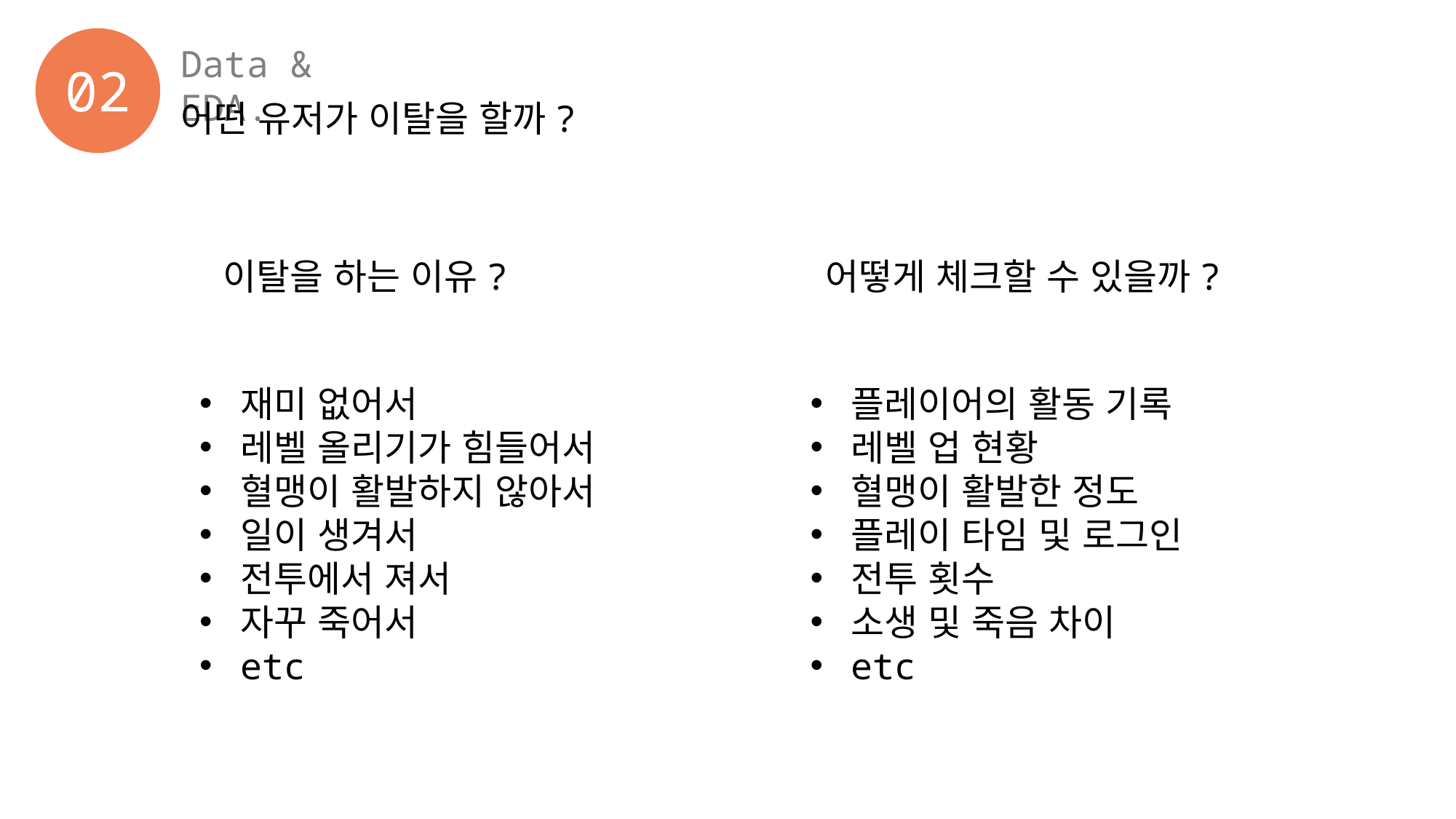

Data & EDA.
02
어떤 유저가 이탈을 할까?
이탈을 하는 이유?
어떻게 체크할 수 있을까?
재미 없어서
레벨 올리기가 힘들어서
혈맹이 활발하지 않아서
일이 생겨서
전투에서 져서
자꾸 죽어서
etc
플레이어의 활동 기록
레벨 업 현황
혈맹이 활발한 정도
플레이 타임 및 로그인
전투 횟수
소생 및 죽음 차이
etc